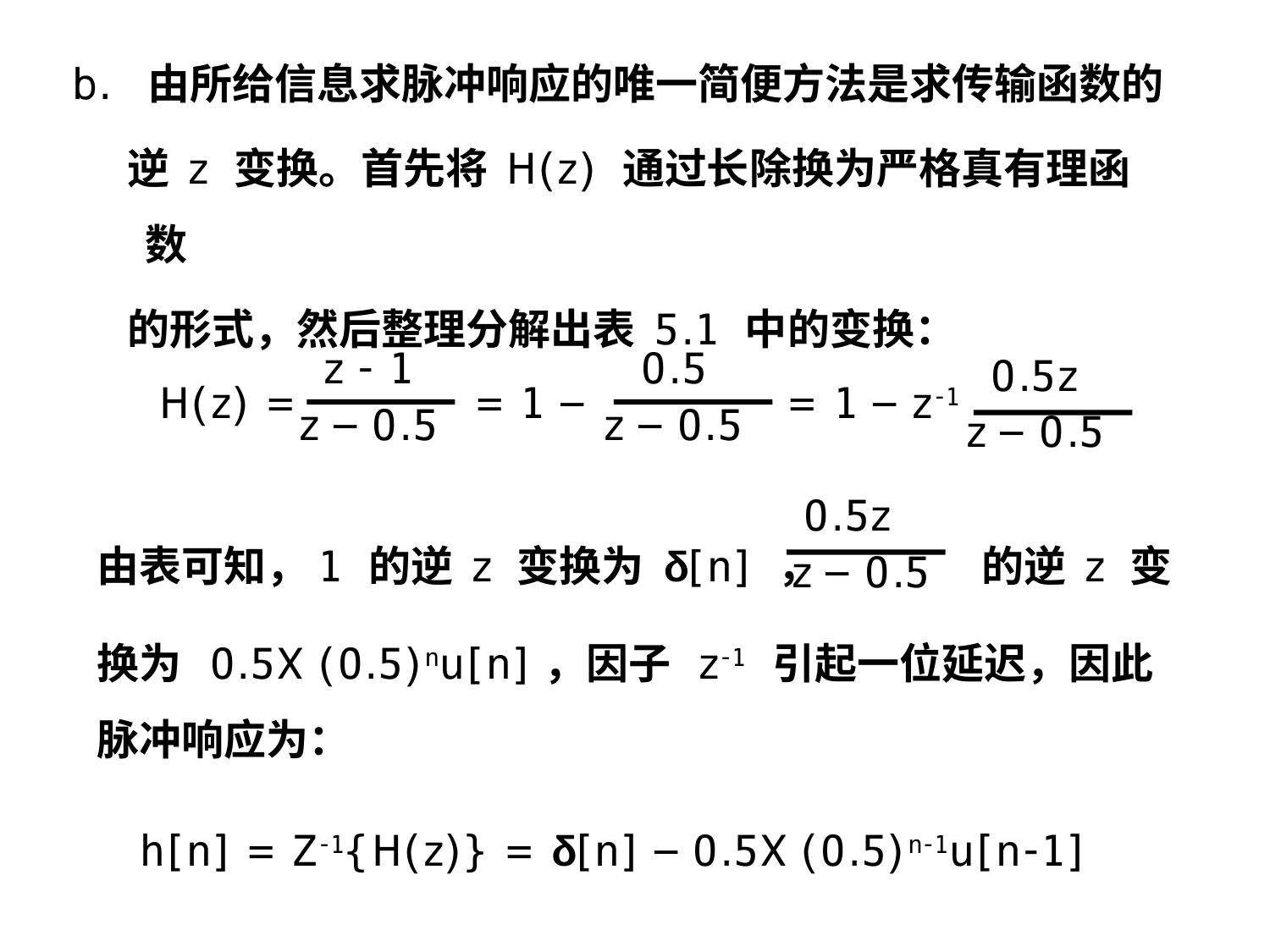

b.  由所给信息求脉冲响应的唯一简便方法是求传输函数的
      逆 z 变换。首先将 H(z) 通过长除换为严格真有理函数
      的形式，然后整理分解出表 5.1 中的变换：
   z - 1
 z – 0.5
   0.5
z – 0.5
   0.5z
 z – 0.5
H(z) =              = 1 –                = 1 – z-1

   0.5z
  z – 0.5

由表可知，1 的逆 z 变换为 δ[n] ，                 的逆 z 变
换为  0.5X (0.5)nu[n]，因子  z-1  引起一位延迟，因此脉冲响应为：
 h[n] = Z-1{H(z)} = δ[n] – 0.5X (0.5)n-1u[n-1]